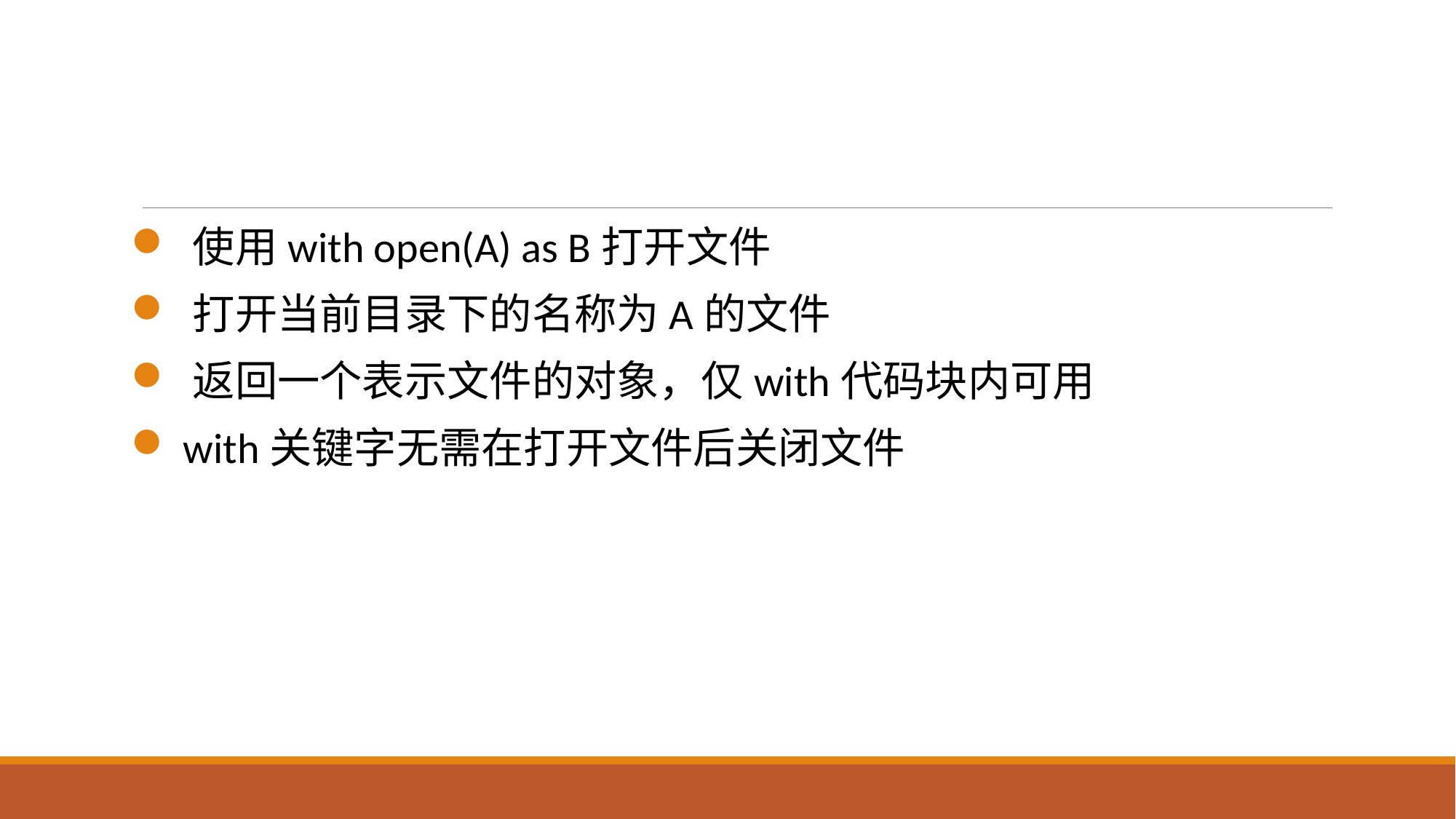

#
 使用with open(A) as B打开文件
 打开当前目录下的名称为A的文件
 返回一个表示文件的对象，仅with代码块内可用
 with关键字无需在打开文件后关闭文件